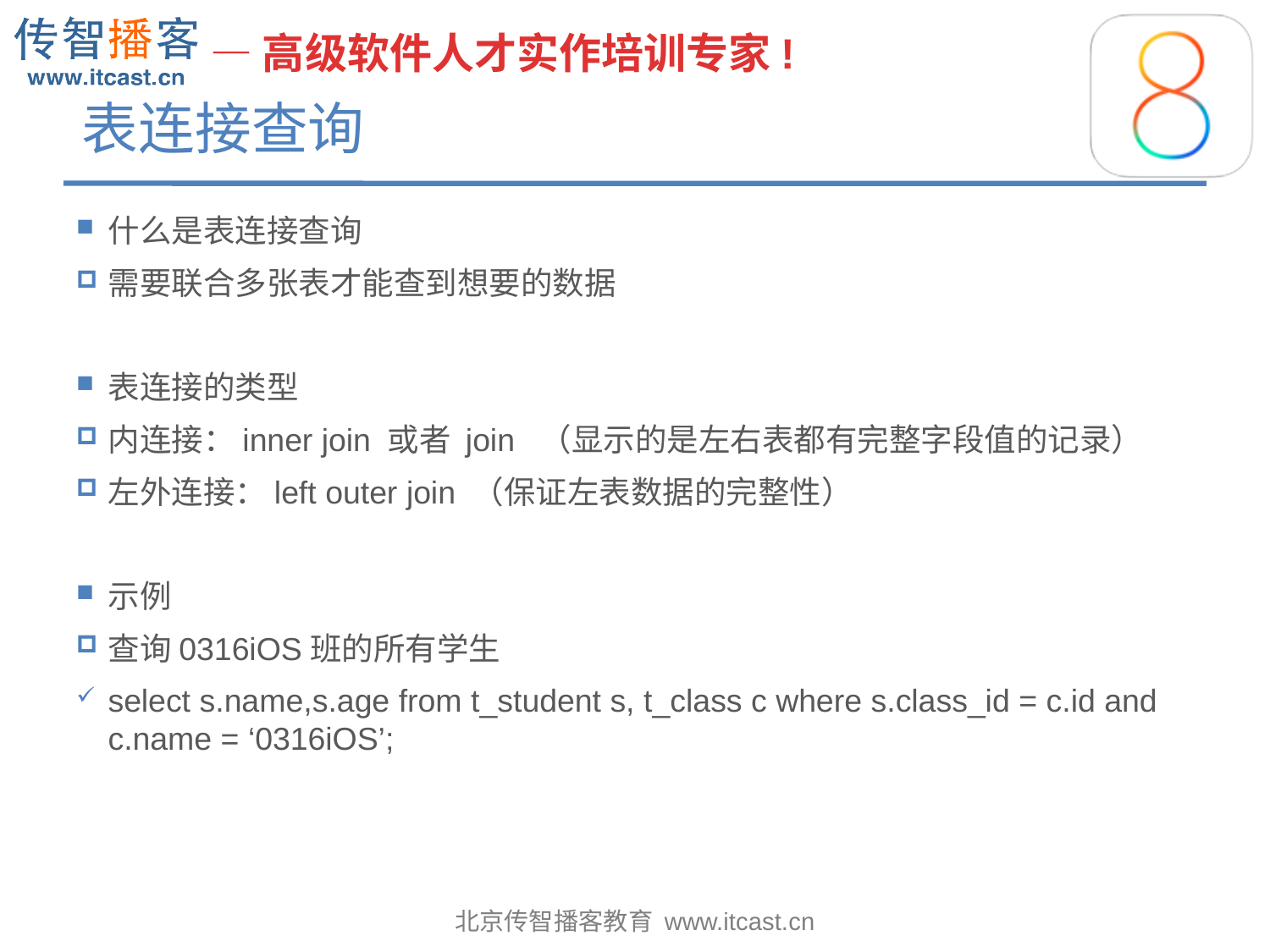

# 表连接查询
什么是表连接查询
需要联合多张表才能查到想要的数据

表连接的类型
内连接：inner join 或者 join  （显示的是左右表都有完整字段值的记录）
左外连接：left outer join （保证左表数据的完整性）

示例
查询0316iOS班的所有学生
select s.name,s.age from t_student s, t_class c where s.class_id = c.id and c.name = ‘0316iOS’;